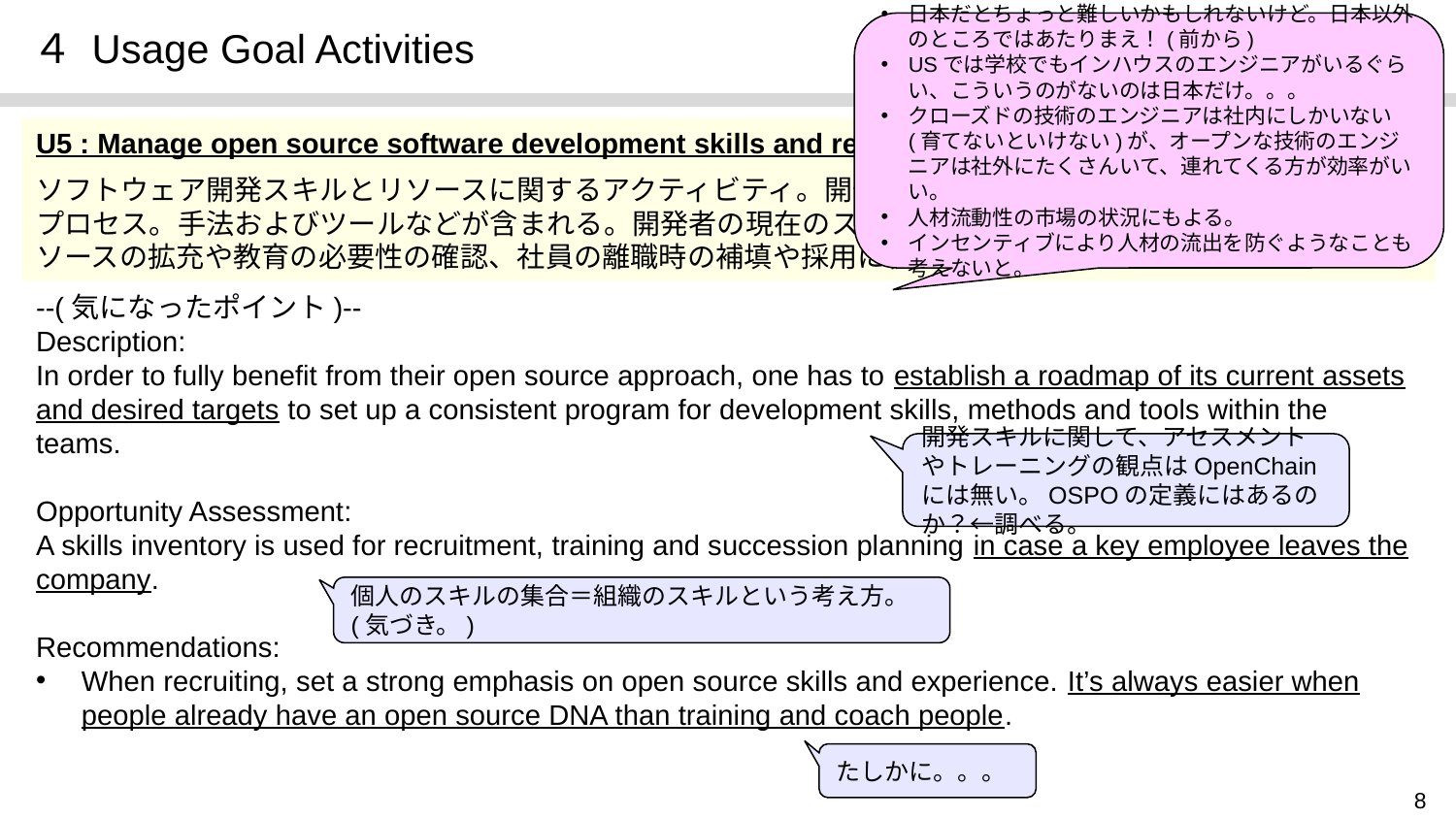

日本だとちょっと難しいかもしれないけど。日本以外のところではあたりまえ！(前から)
USでは学校でもインハウスのエンジニアがいるぐらい、こういうのがないのは日本だけ。。。
クローズドの技術のエンジニアは社内にしかいない(育てないといけない)が、オープンな技術のエンジニアは社外にたくさんいて、連れてくる方が効率がいい。
人材流動性の市場の状況にもよる。
インセンティブにより人材の流出を防ぐようなことも考えないと。
# ４ Usage Goal Activities
U5 : Manage open source software development skills and resources

ソフトウェア開発スキルとリソースに関するアクティビティ。開発者のもつ技術や開発スキル、全体的な開発プロセス。手法およびツールなどが含まれる。開発者の現在のスキル、教育や経験の履歴を可視化し、リソースの拡充や教育の必要性の確認、社員の離職時の補填や採用に役立てる。
--(気になったポイント)--
Description:
In order to fully benefit from their open source approach, one has to establish a roadmap of its current assets and desired targets to set up a consistent program for development skills, methods and tools within the teams.

Opportunity Assessment:
A skills inventory is used for recruitment, training and succession planning in case a key employee leaves the company.

Recommendations:
When recruiting, set a strong emphasis on open source skills and experience. It’s always easier when people already have an open source DNA than training and coach people.
開発スキルに関して、アセスメントやトレーニングの観点はOpenChainには無い。OSPOの定義にはあるのか？←調べる。
個人のスキルの集合＝組織のスキルという考え方。(気づき。)
たしかに。。。